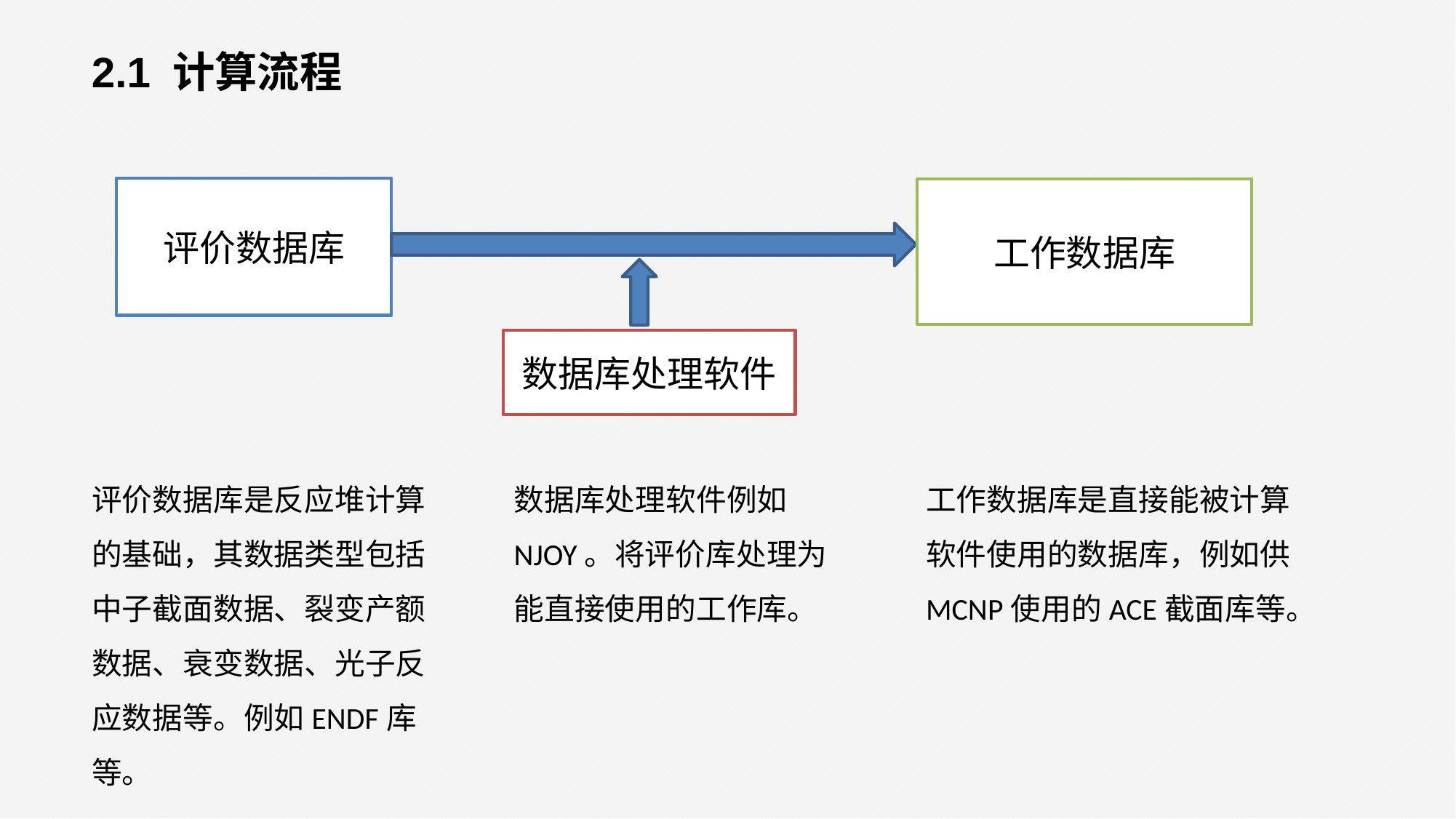

2.1 计算流程
评价数据库
工作数据库

数据库处理软件
评价数据库是反应堆计算的基础，其数据类型包括中子截面数据、裂变产额数据、衰变数据、光子反应数据等。例如ENDF库等。
数据库处理软件例如NJOY。将评价库处理为能直接使用的工作库。
工作数据库是直接能被计算软件使用的数据库，例如供MCNP使用的ACE截面库等。